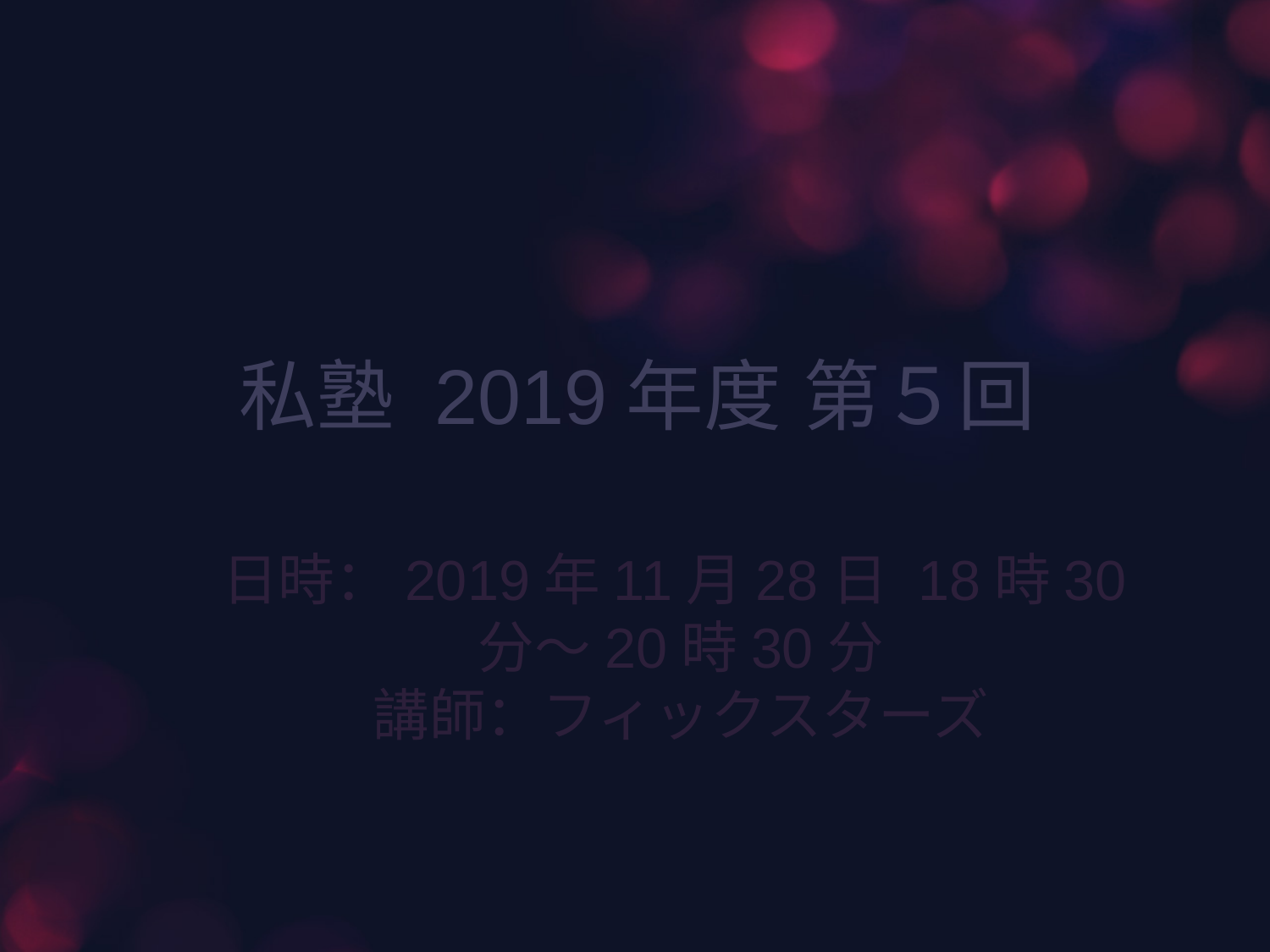

# 私塾 2019年度 第５回
日時：2019年11月28日 18時30分～20時30分
講師：フィックスターズ